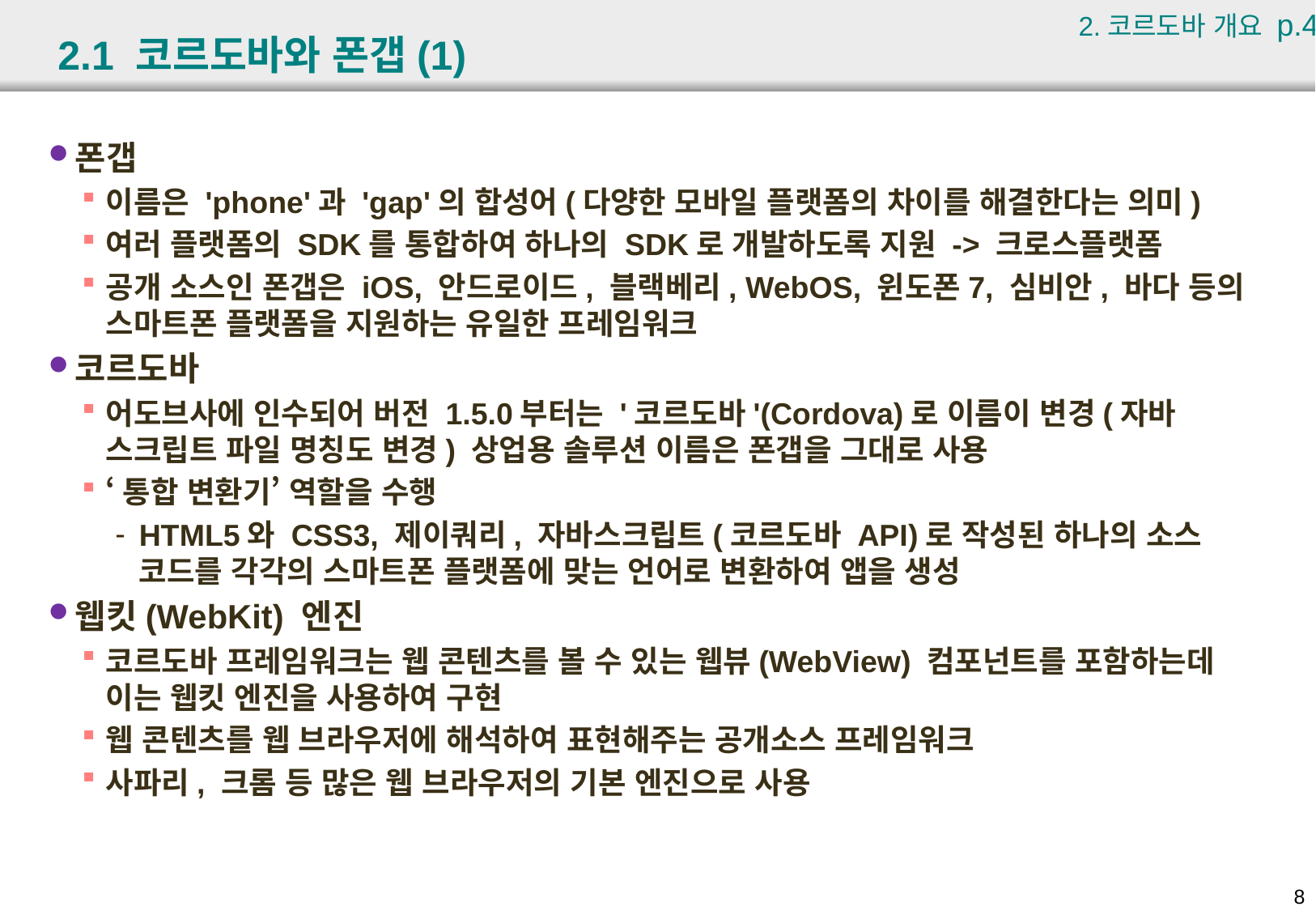

2.코르도바 개요 p.482
# 2.1 코르도바와 폰갭(1)
폰갭
이름은 'phone'과 'gap'의 합성어(다양한 모바일 플랫폼의 차이를 해결한다는 의미)
여러 플랫폼의 SDK를 통합하여 하나의 SDK로 개발하도록 지원 -> 크로스플랫폼
공개 소스인 폰갭은 iOS, 안드로이드, 블랙베리, WebOS, 윈도폰7, 심비안, 바다 등의 스마트폰 플랫폼을 지원하는 유일한 프레임워크
코르도바
어도브사에 인수되어 버전 1.5.0부터는 '코르도바'(Cordova)로 이름이 변경(자바 스크립트 파일 명칭도 변경) 상업용 솔루션 이름은 폰갭을 그대로 사용
‘통합 변환기’ 역할을 수행
HTML5와 CSS3, 제이쿼리, 자바스크립트(코르도바 API)로 작성된 하나의 소스 코드를 각각의 스마트폰 플랫폼에 맞는 언어로 변환하여 앱을 생성
웹킷(WebKit) 엔진
코르도바 프레임워크는 웹 콘텐츠를 볼 수 있는 웹뷰(WebView) 컴포넌트를 포함하는데 이는 웹킷 엔진을 사용하여 구현
웹 콘텐츠를 웹 브라우저에 해석하여 표현해주는 공개소스 프레임워크
사파리, 크롬 등 많은 웹 브라우저의 기본 엔진으로 사용